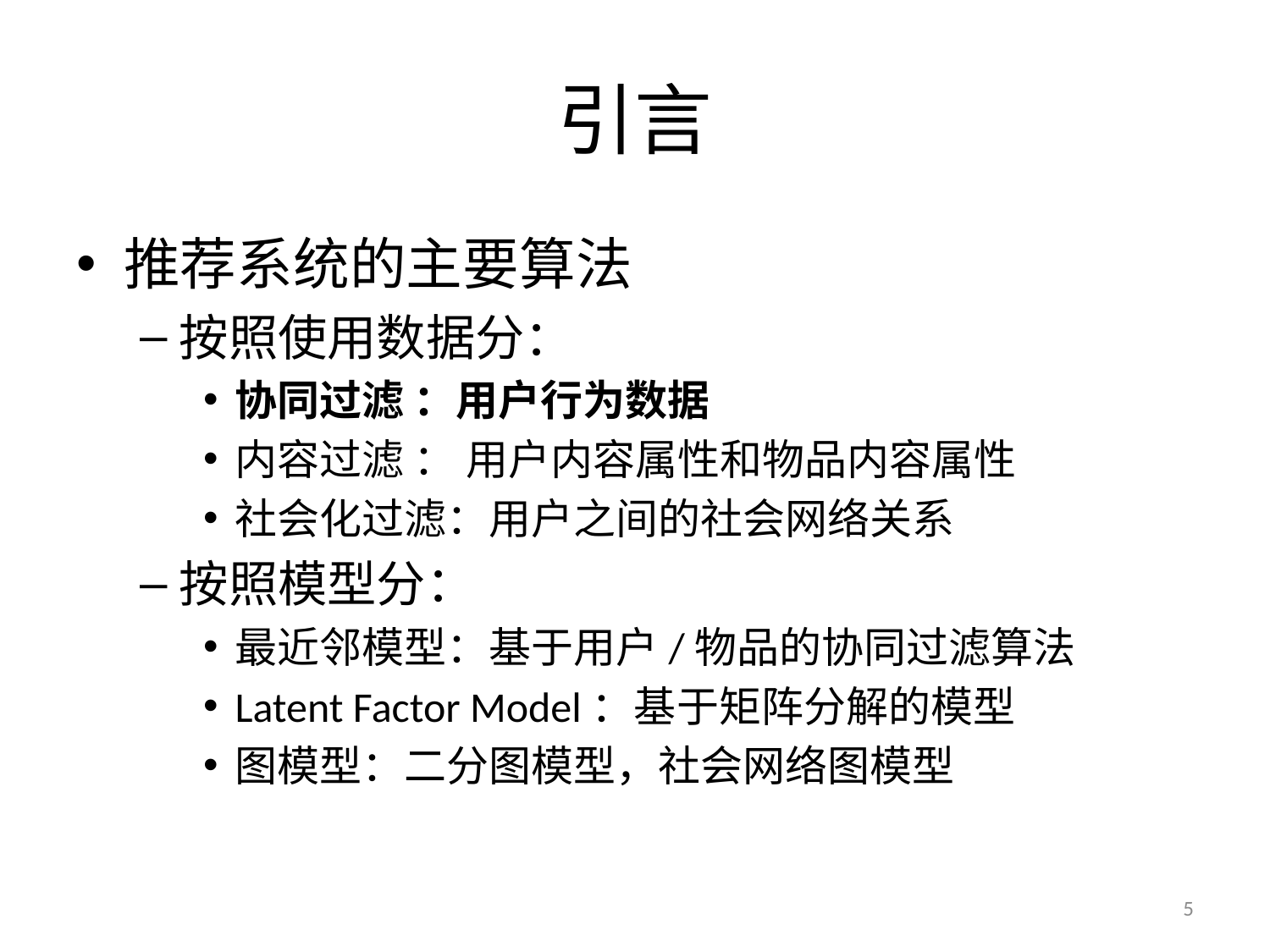

# 引言
推荐系统的主要算法
按照使用数据分：
协同过滤 ：用户行为数据
内容过滤 ： 用户内容属性和物品内容属性
社会化过滤：用户之间的社会网络关系
按照模型分：
最近邻模型：基于用户/物品的协同过滤算法
Latent Factor Model：基于矩阵分解的模型
图模型：二分图模型，社会网络图模型

5